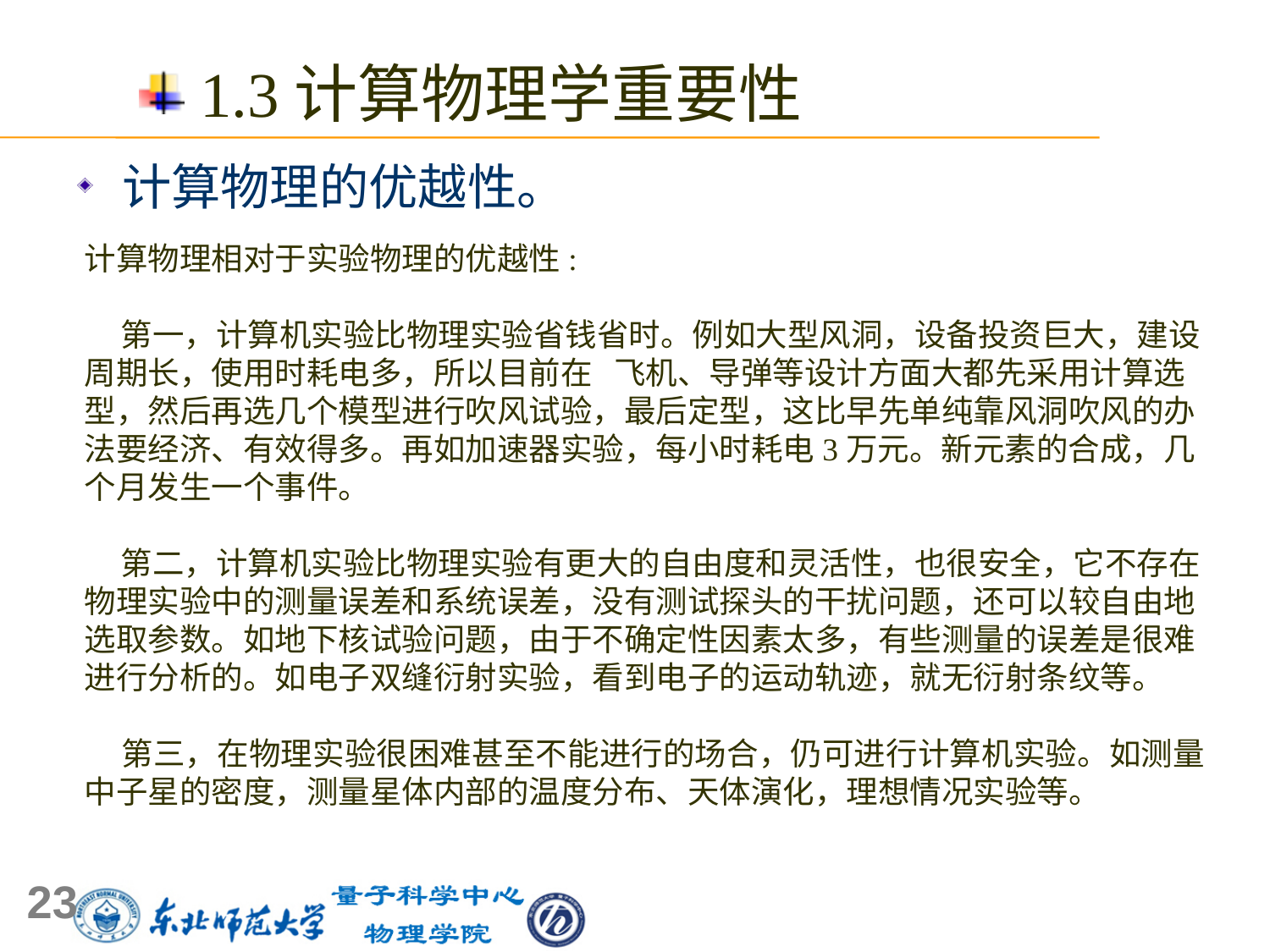

1.3计算物理学重要性

 计算物理的优越性。
计算物理相对于实验物理的优越性:

    第一，计算机实验比物理实验省钱省时。例如大型风洞，设备投资巨大，建设周期长，使用时耗电多，所以目前在   飞机、导弹等设计方面大都先采用计算选型，然后再选几个模型进行吹风试验，最后定型，这比早先单纯靠风洞吹风的办法要经济、有效得多。再如加速器实验，每小时耗电3万元。新元素的合成，几个月发生一个事件。

    第二，计算机实验比物理实验有更大的自由度和灵活性，也很安全，它不存在物理实验中的测量误差和系统误差，没有测试探头的干扰问题，还可以较自由地选取参数。如地下核试验问题，由于不确定性因素太多，有些测量的误差是很难进行分析的。如电子双缝衍射实验，看到电子的运动轨迹，就无衍射条纹等。

    第三，在物理实验很困难甚至不能进行的场合，仍可进行计算机实验。如测量中子星的密度，测量星体内部的温度分布、天体演化，理想情况实验等。
23